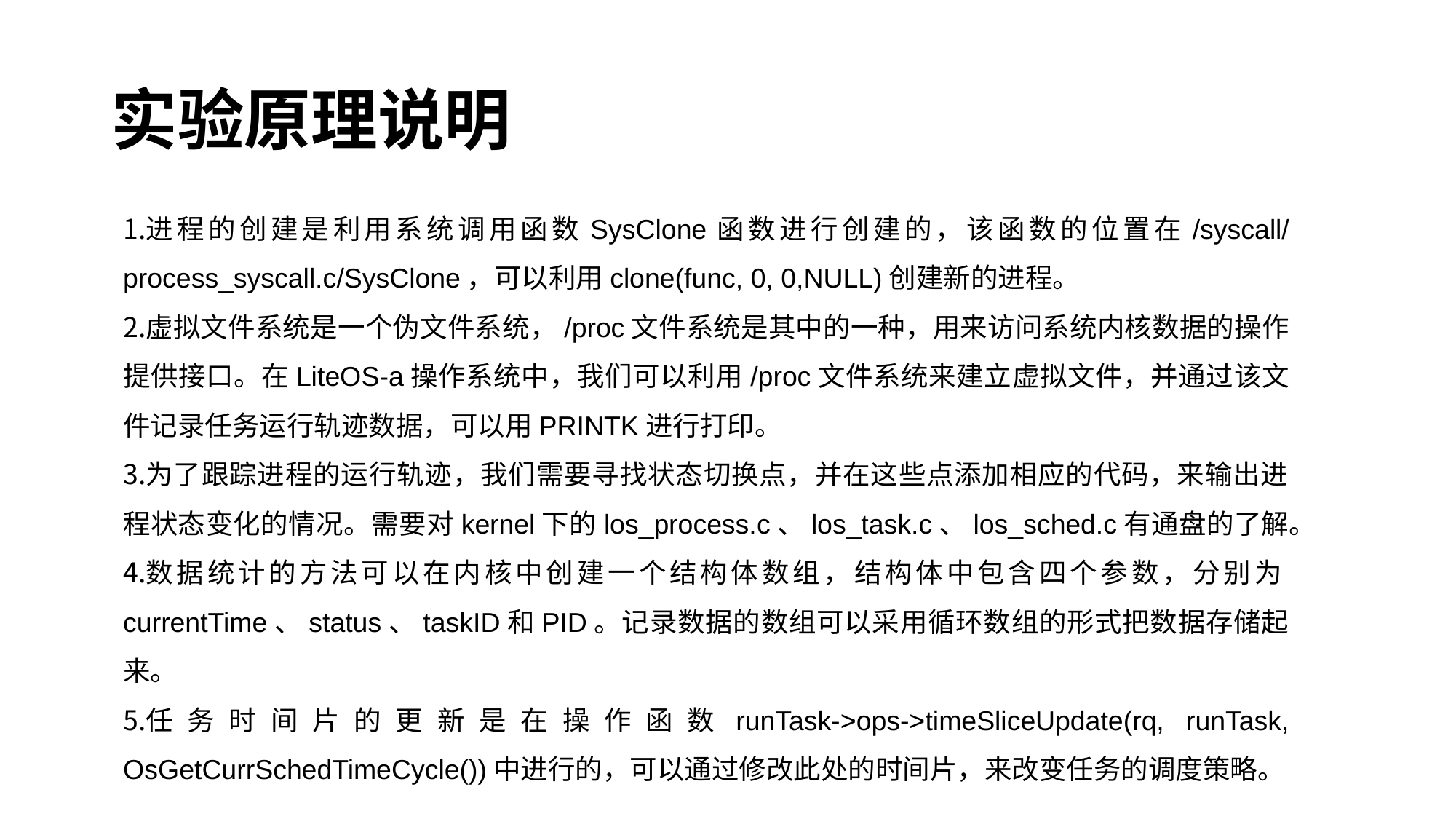

# 实验原理说明
进程的创建是利用系统调用函数SysClone函数进行创建的，该函数的位置在/syscall/process_syscall.c/SysClone，可以利用clone(func, 0, 0,NULL)创建新的进程。
虚拟文件系统是一个伪文件系统，/proc文件系统是其中的一种，用来访问系统内核数据的操作提供接口。在LiteOS-a操作系统中，我们可以利用/proc文件系统来建立虚拟文件，并通过该文件记录任务运行轨迹数据，可以用PRINTK进行打印。
为了跟踪进程的运行轨迹，我们需要寻找状态切换点，并在这些点添加相应的代码，来输出进程状态变化的情况。需要对kernel下的los_process.c、los_task.c、los_sched.c有通盘的了解。
数据统计的方法可以在内核中创建一个结构体数组，结构体中包含四个参数，分别为currentTime、status、taskID和PID。记录数据的数组可以采用循环数组的形式把数据存储起来。
任务时间片的更新是在操作函数runTask->ops->timeSliceUpdate(rq, runTask, OsGetCurrSchedTimeCycle())中进行的，可以通过修改此处的时间片，来改变任务的调度策略。